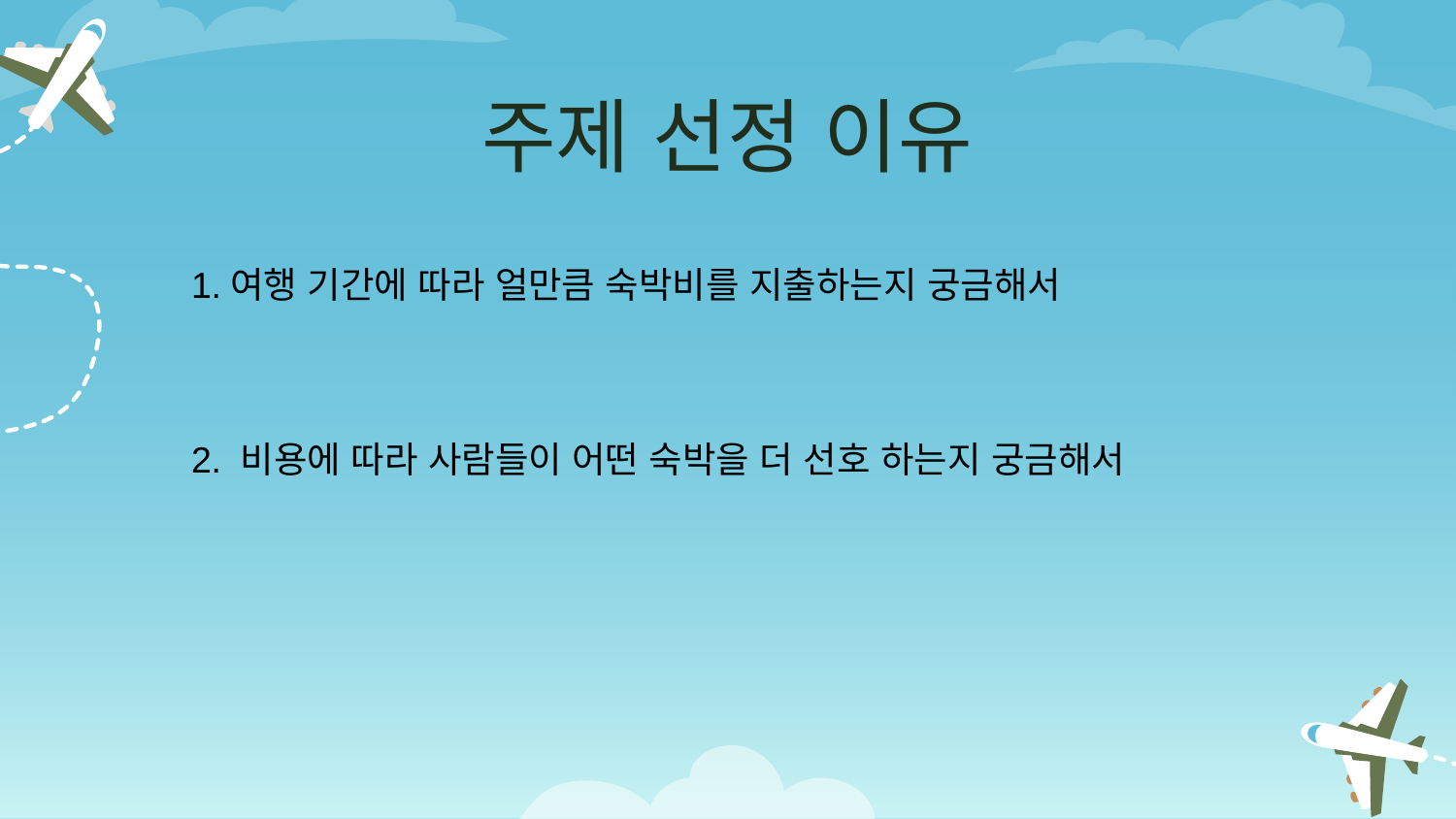

# 주제 선정 이유
1.여행 기간에 따라 얼만큼 숙박비를 지출하는지 궁금해서

2. 비용에 따라 사람들이 어떤 숙박을 더 선호 하는지 궁금해서